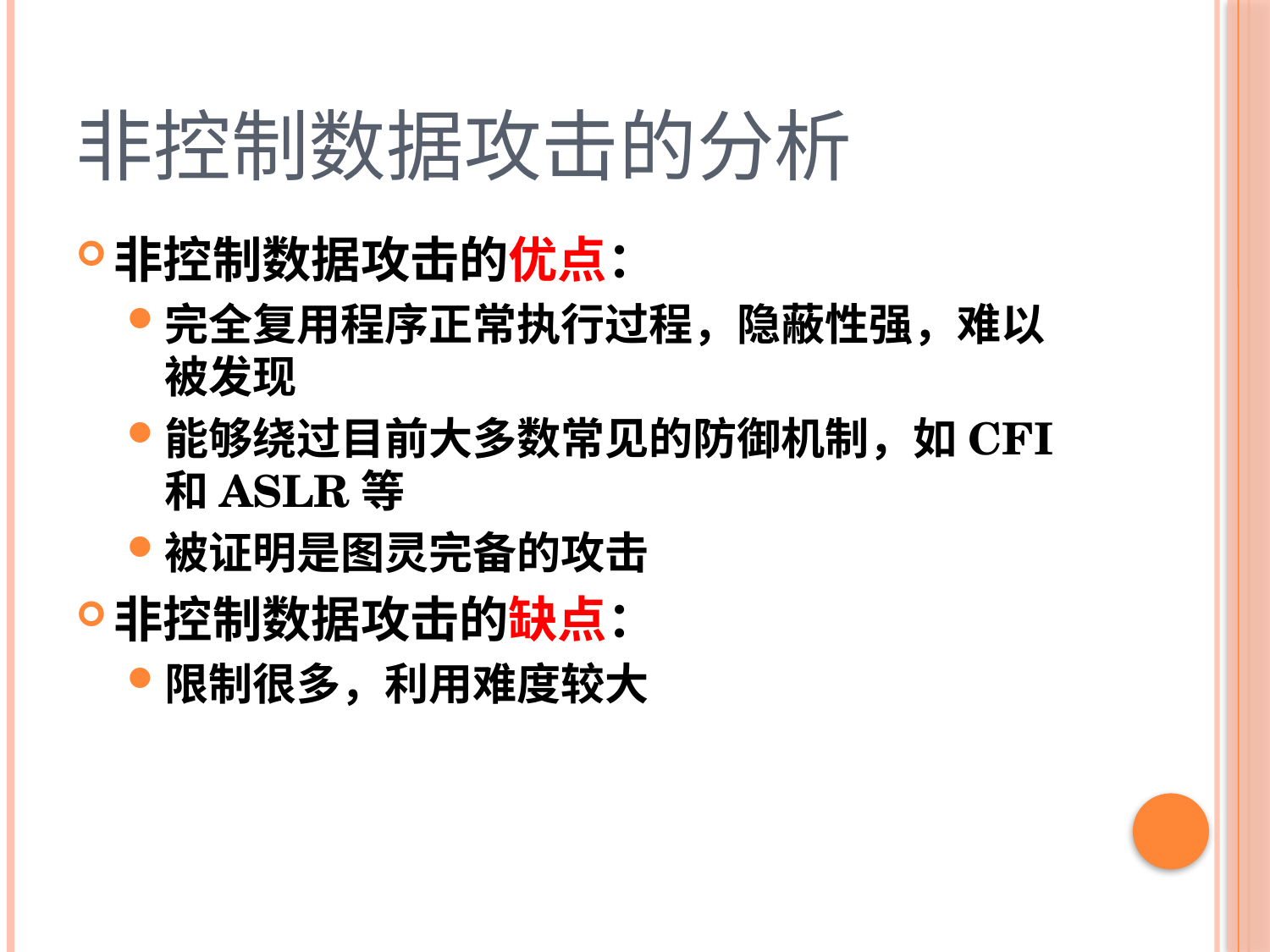

# 非控制数据攻击的分析
非控制数据攻击的优点：
完全复用程序正常执行过程，隐蔽性强，难以被发现
能够绕过目前大多数常见的防御机制，如CFI和ASLR等
被证明是图灵完备的攻击
非控制数据攻击的缺点：
限制很多，利用难度较大